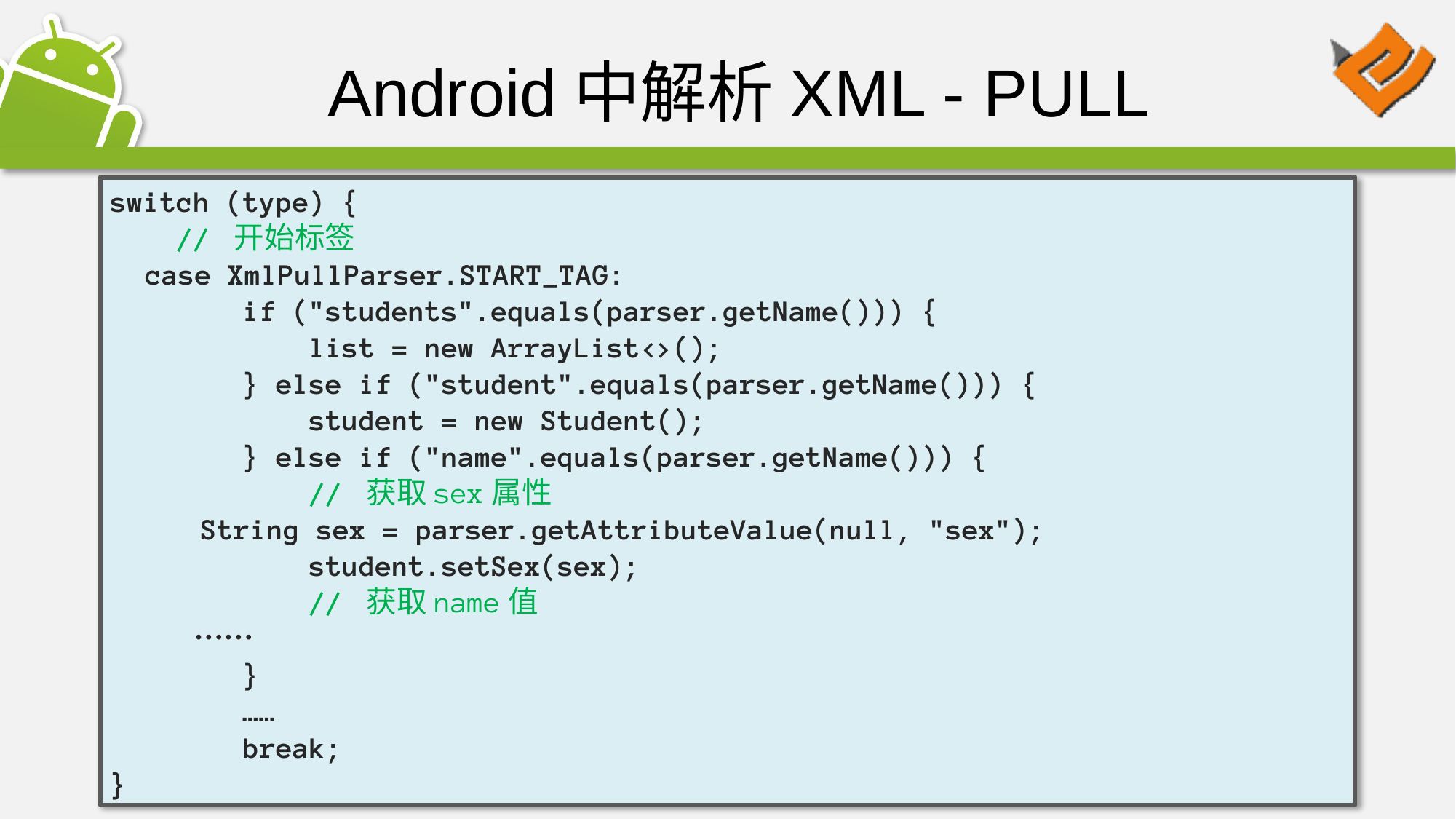

# Android中解析XML - PULL
switch (type) {
    // 开始标签
    case XmlPullParser.START_TAG:
        if ("students".equals(parser.getName())) {
            list = new ArrayList<>();
        } else if ("student".equals(parser.getName())) {
            student = new Student();
        } else if ("name".equals(parser.getName())) {
            // 获取sex属性
            String sex = parser.getAttributeValue(null, "sex");
            student.setSex(sex);
            // 获取name值
            ……
        }
        ……
        break;
}